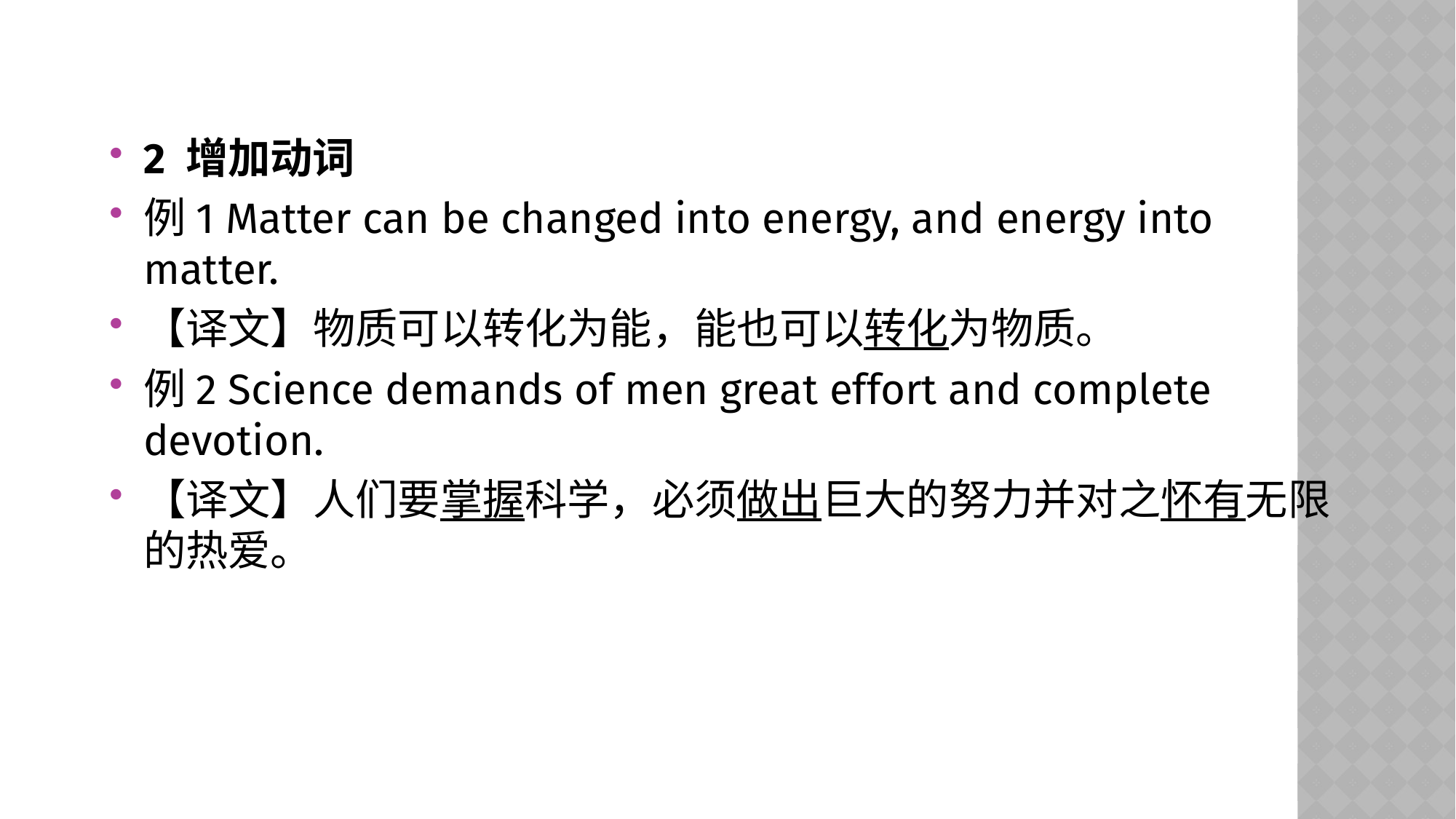

2 增加动词
例1 Matter can be changed into energy, and energy into matter.
【译文】物质可以转化为能，能也可以转化为物质。
例2 Science demands of men great effort and complete devotion.
【译文】人们要掌握科学，必须做出巨大的努力并对之怀有无限的热爱。